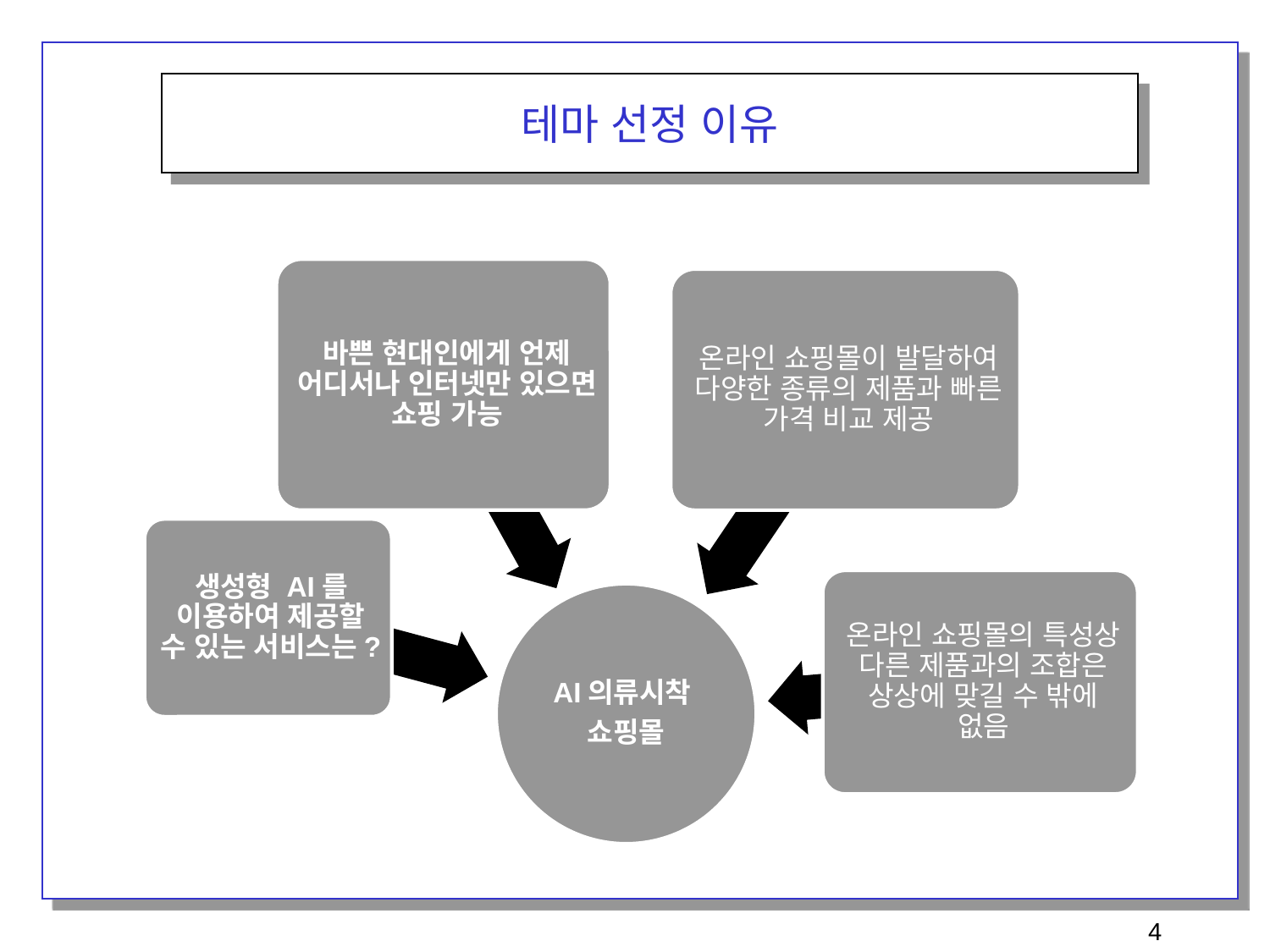

테마 선정 이유

AI의류시착
쇼핑몰
생성형 AI를 이용하여 제공할 수 있는 서비스는?
바쁜 현대인에게 언제 어디서나 인터넷만 있으면 쇼핑 가능
온라인 쇼핑몰이 발달하여 다양한 종류의 제품과 빠른 가격 비교 제공
온라인 쇼핑몰의 특성상 다른 제품과의 조합은 상상에 맞길 수 밖에 없음
4